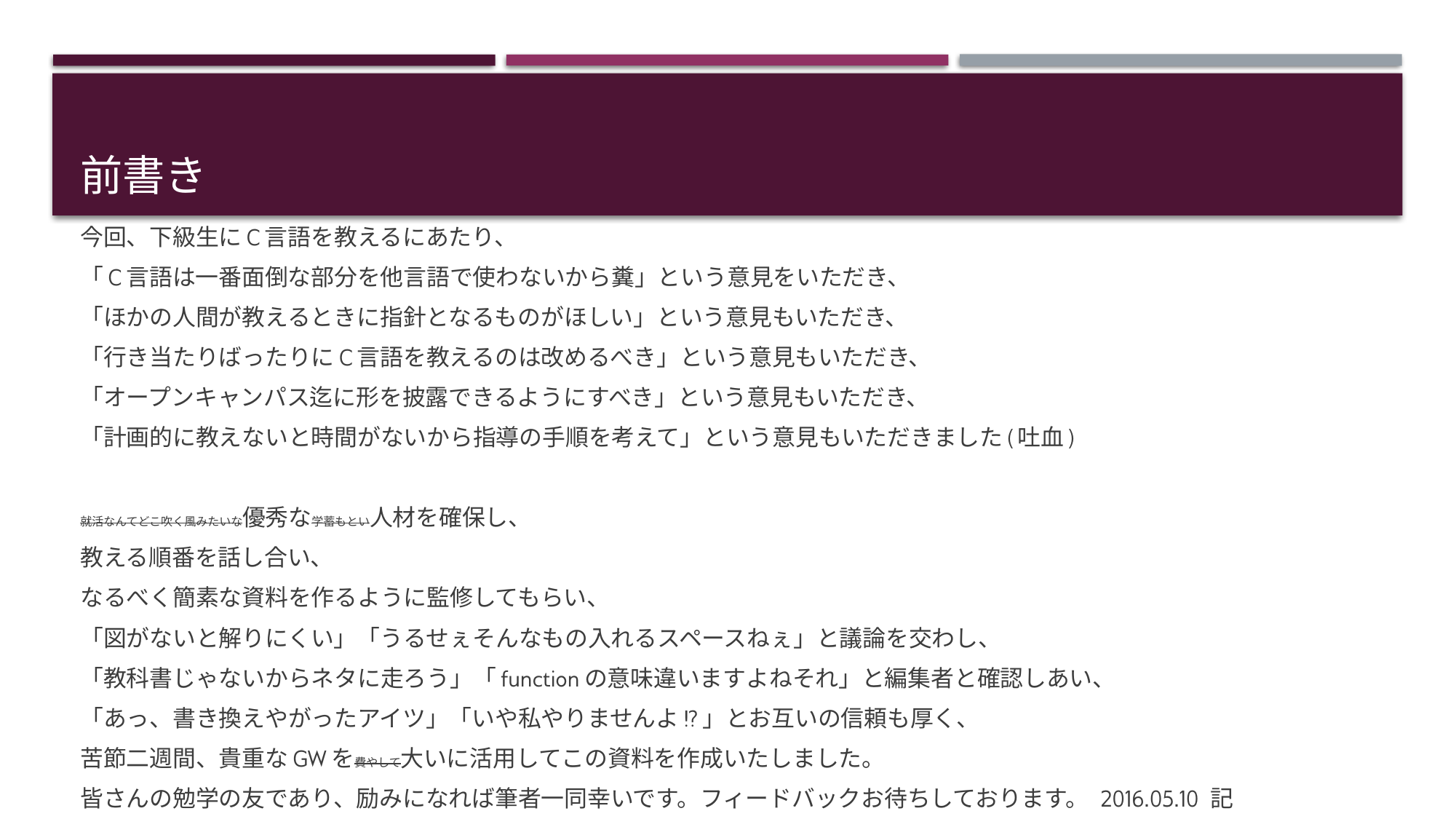

# 前書き
今回、下級生にC言語を教えるにあたり、
「C言語は一番面倒な部分を他言語で使わないから糞」という意見をいただき、
「ほかの人間が教えるときに指針となるものがほしい」という意見もいただき、
「行き当たりばったりにC言語を教えるのは改めるべき」という意見もいただき、
「オープンキャンパス迄に形を披露できるようにすべき」という意見もいただき、
「計画的に教えないと時間がないから指導の手順を考えて」という意見もいただきました(吐血)

就活なんてどこ吹く風みたいな優秀な学蓄もとい人材を確保し、
教える順番を話し合い、
なるべく簡素な資料を作るように監修してもらい、
「図がないと解りにくい」「うるせぇそんなもの入れるスペースねぇ」と議論を交わし、
「教科書じゃないからネタに走ろう」「functionの意味違いますよねそれ」と編集者と確認しあい、
「あっ、書き換えやがったアイツ」「いや私やりませんよ!?」とお互いの信頼も厚く、
苦節二週間、貴重なGWを費やして大いに活用してこの資料を作成いたしました。
皆さんの勉学の友であり、励みになれば筆者一同幸いです。フィードバックお待ちしております。	2016.05.10 記